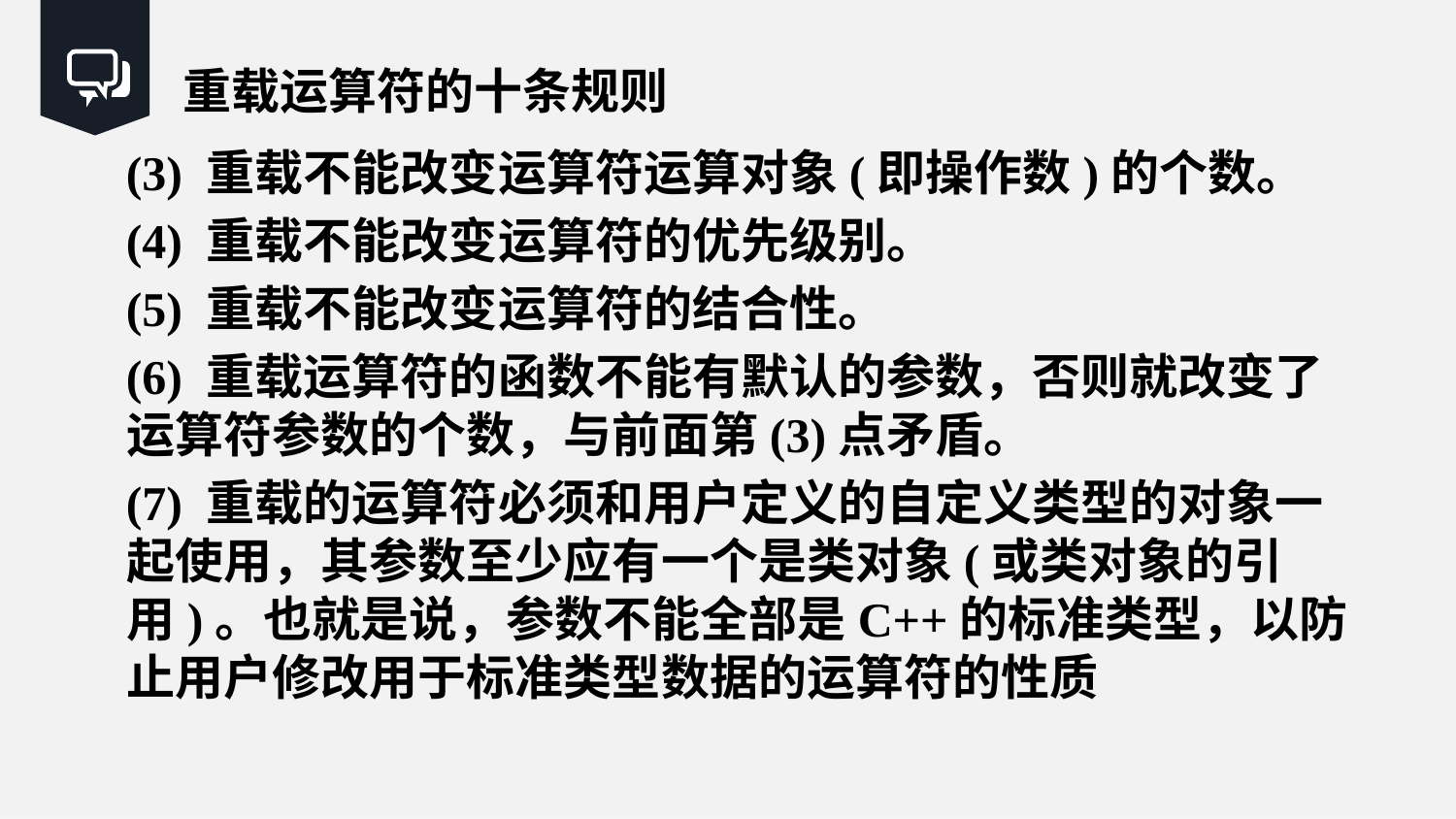

重载运算符的十条规则
(3) 重载不能改变运算符运算对象(即操作数)的个数。
(4) 重载不能改变运算符的优先级别。
(5) 重载不能改变运算符的结合性。
(6) 重载运算符的函数不能有默认的参数，否则就改变了运算符参数的个数，与前面第(3)点矛盾。
(7) 重载的运算符必须和用户定义的自定义类型的对象一起使用，其参数至少应有一个是类对象(或类对象的引用)。也就是说，参数不能全部是C++的标准类型，以防止用户修改用于标准类型数据的运算符的性质